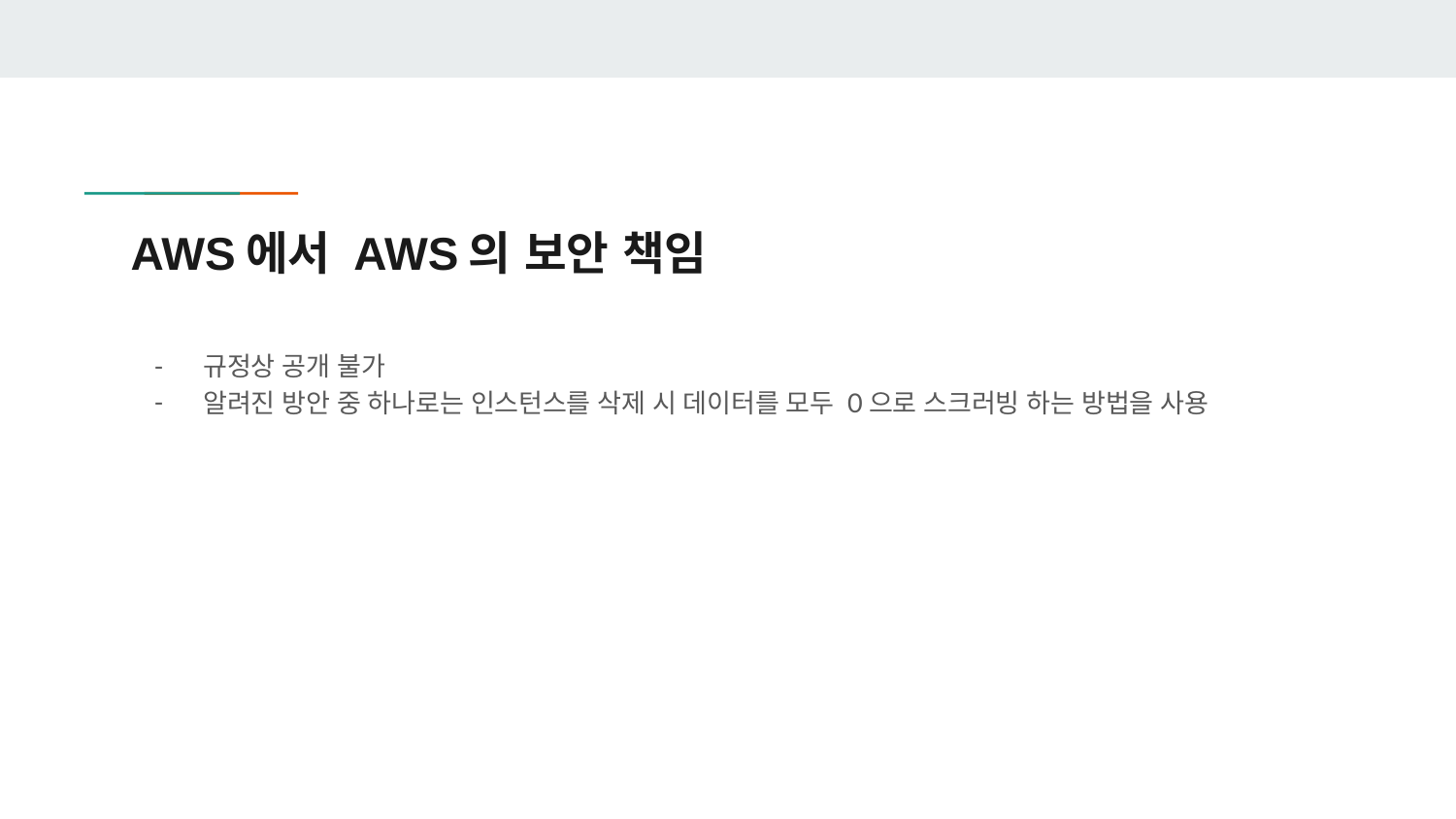

# AWS에서 AWS의 보안 책임
규정상 공개 불가
알려진 방안 중 하나로는 인스턴스를 삭제 시 데이터를 모두 0으로 스크러빙 하는 방법을 사용